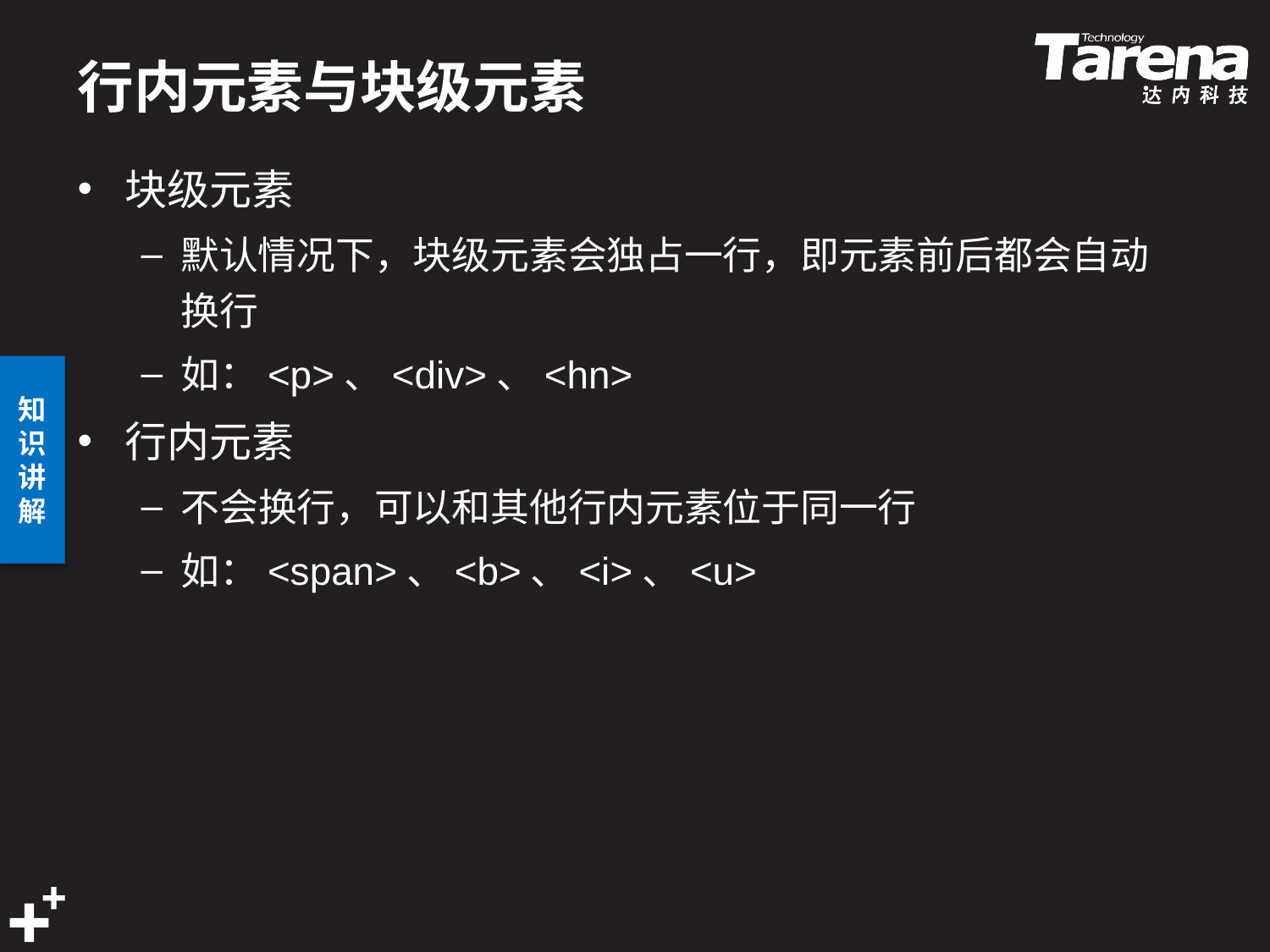

# 行内元素与块级元素
块级元素
默认情况下，块级元素会独占一行，即元素前后都会自动换行
如：<p>、<div>、<hn>
行内元素
不会换行，可以和其他行内元素位于同一行
如：<span>、<b>、<i>、<u>